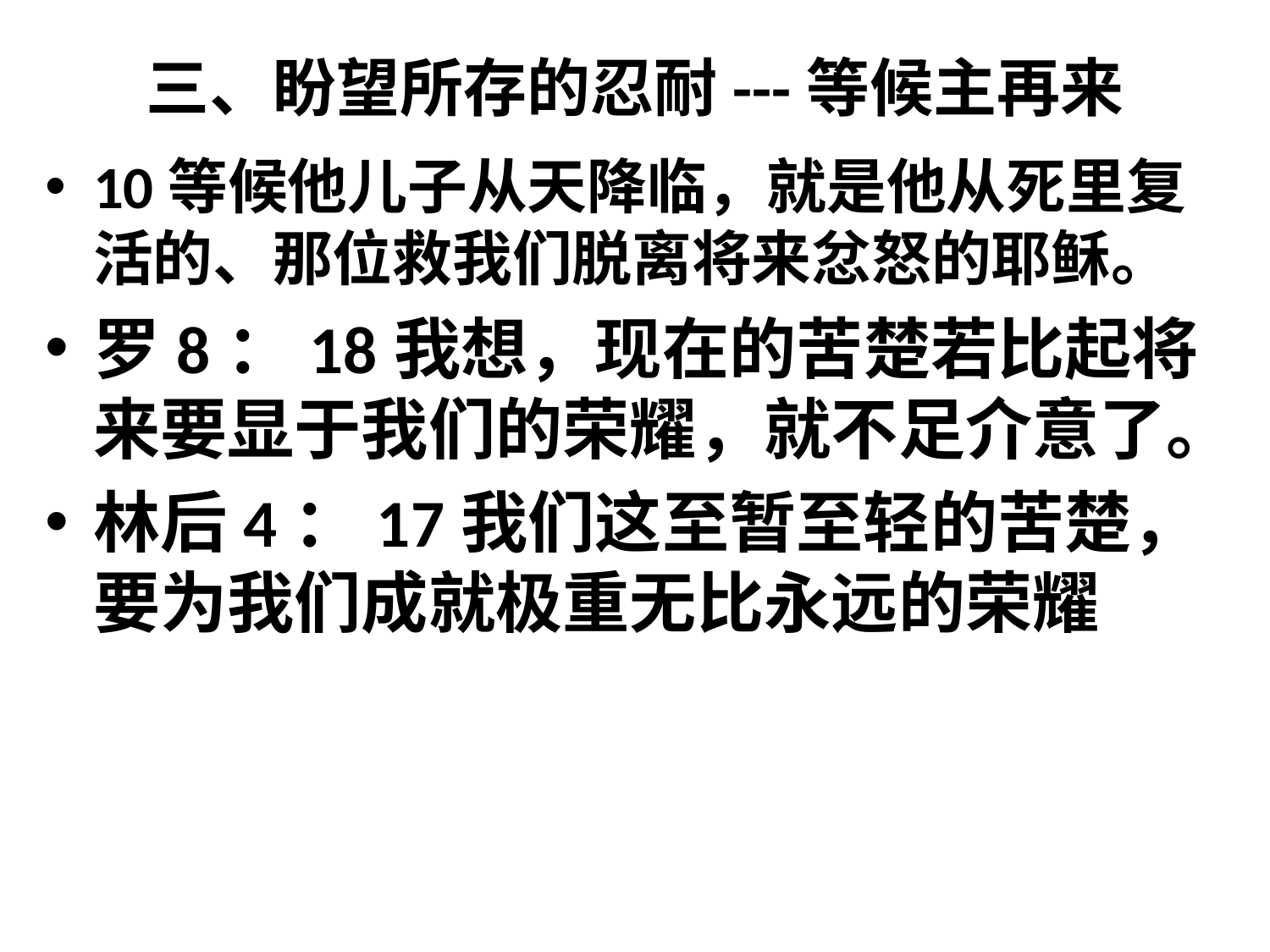

# 三、盼望所存的忍耐---等候主再来
10等候他儿子从天降临，就是他从死里复活的、那位救我们脱离将来忿怒的耶稣。
罗8：18我想，现在的苦楚若比起将来要显于我们的荣耀，就不足介意了。
林后4：17我们这至暂至轻的苦楚，要为我们成就极重无比永远的荣耀